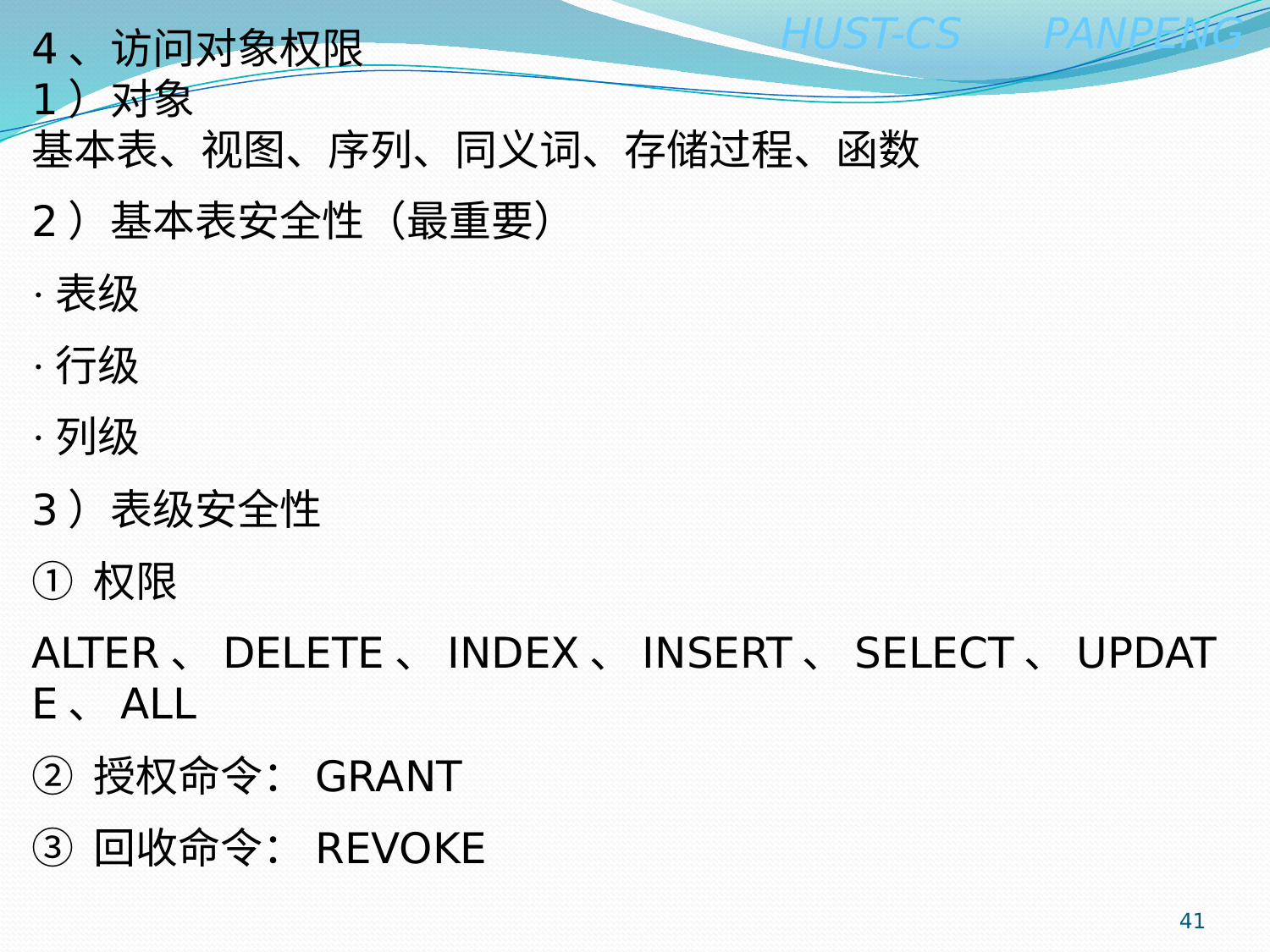

4、访问对象权限
1）对象
基本表、视图、序列、同义词、存储过程、函数
2）基本表安全性（最重要）
·表级
·行级
·列级
3）表级安全性
① 权限
ALTER、DELETE、INDEX、INSERT、SELECT、UPDATE、ALL
② 授权命令：GRANT
③ 回收命令：REVOKE
41